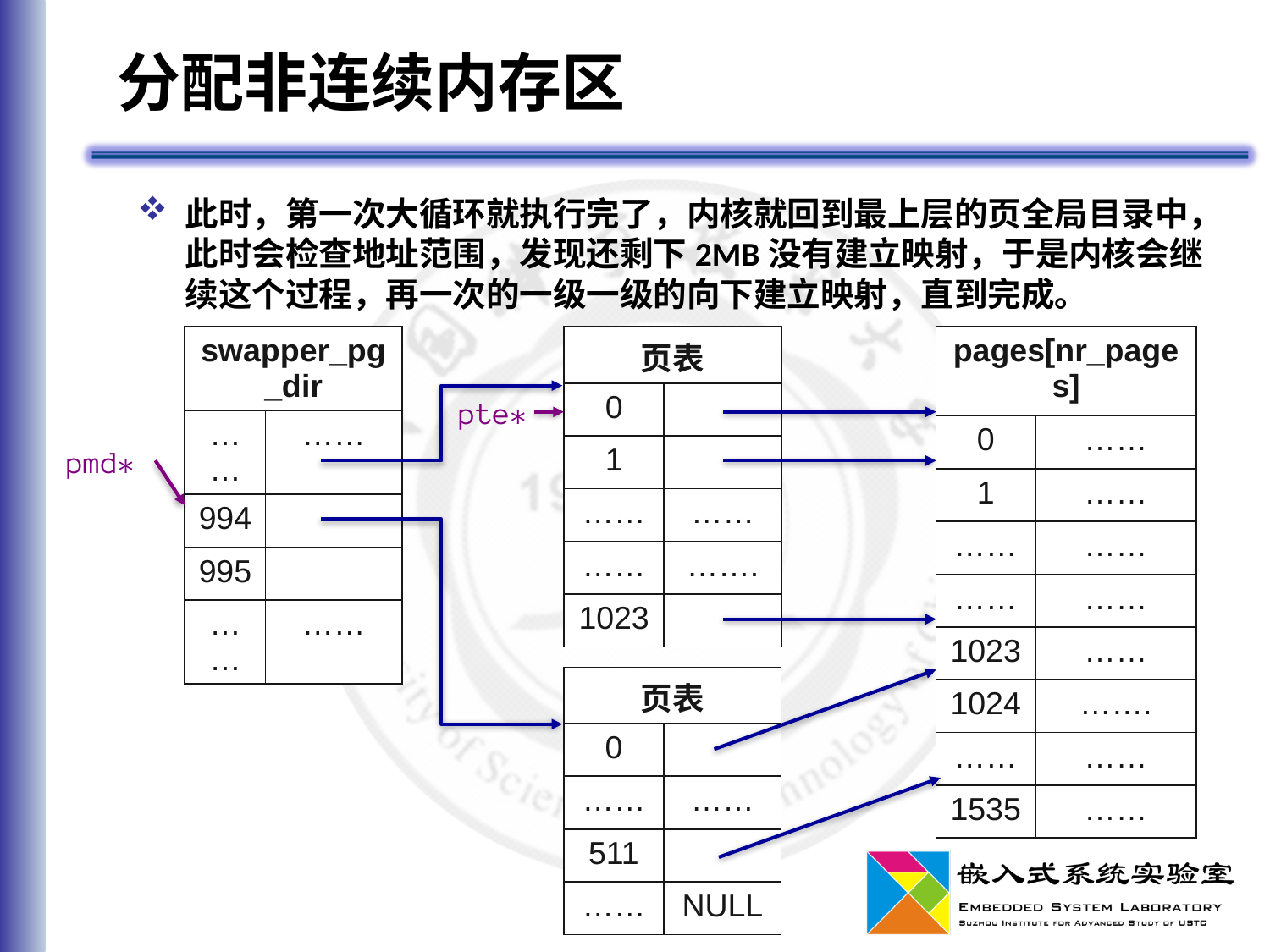

# 分配非连续内存区
此时，第一次大循环就执行完了，内核就回到最上层的页全局目录中，此时会检查地址范围，发现还剩下2MB没有建立映射，于是内核会继续这个过程，再一次的一级一级的向下建立映射，直到完成。
| swapper\_pg\_dir |  |
| --- | --- |
| …… | …… |
| 994 |  |
| 995 |  |
| …… | …… |
| 页表 |  |
| --- | --- |
| 0 |  |
| 1 |  |
| …… | …… |
| …… | ……. |
| 1023 |  |
| pages[nr\_pages] |  |
| --- | --- |
| 0 | …… |
| 1 | …… |
| …… | …… |
| …… | …… |
| 1023 | …… |
| 1024 | ……. |
| …… | …… |
| 1535 | …… |
pte*
pmd*
| 页表 |  |
| --- | --- |
| 0 |  |
| …… | …… |
| 511 |  |
| …… | NULL |